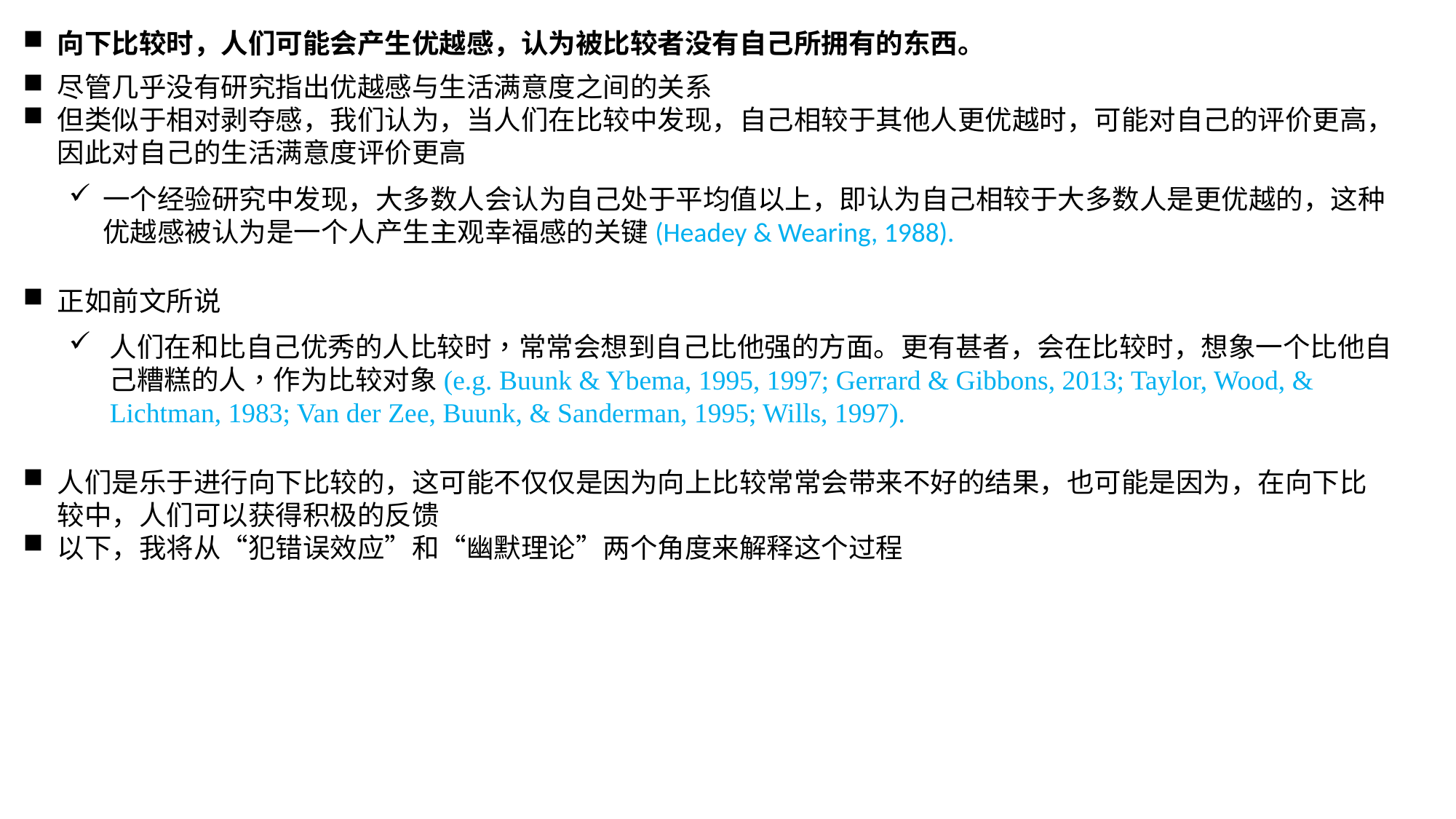

向下比较时，人们可能会产生优越感，认为被比较者没有自己所拥有的东西。
尽管几乎没有研究指出优越感与生活满意度之间的关系
但类似于相对剥夺感，我们认为，当人们在比较中发现，自己相较于其他人更优越时，可能对自己的评价更高，因此对自己的生活满意度评价更高
一个经验研究中发现，大多数人会认为自己处于平均值以上，即认为自己相较于大多数人是更优越的，这种优越感被认为是一个人产生主观幸福感的关键(Headey & Wearing, 1988).
正如前文所说
人们在和比自己优秀的人比较时，常常会想到自己比他强的方面。更有甚者，会在比较时，想象一个比他自己糟糕的人，作为比较对象(e.g. Buunk & Ybema, 1995, 1997; Gerrard & Gibbons, 2013; Taylor, Wood, & Lichtman, 1983; Van der Zee, Buunk, & Sanderman, 1995; Wills, 1997).
人们是乐于进行向下比较的，这可能不仅仅是因为向上比较常常会带来不好的结果，也可能是因为，在向下比较中，人们可以获得积极的反馈
以下，我将从“犯错误效应”和“幽默理论”两个角度来解释这个过程